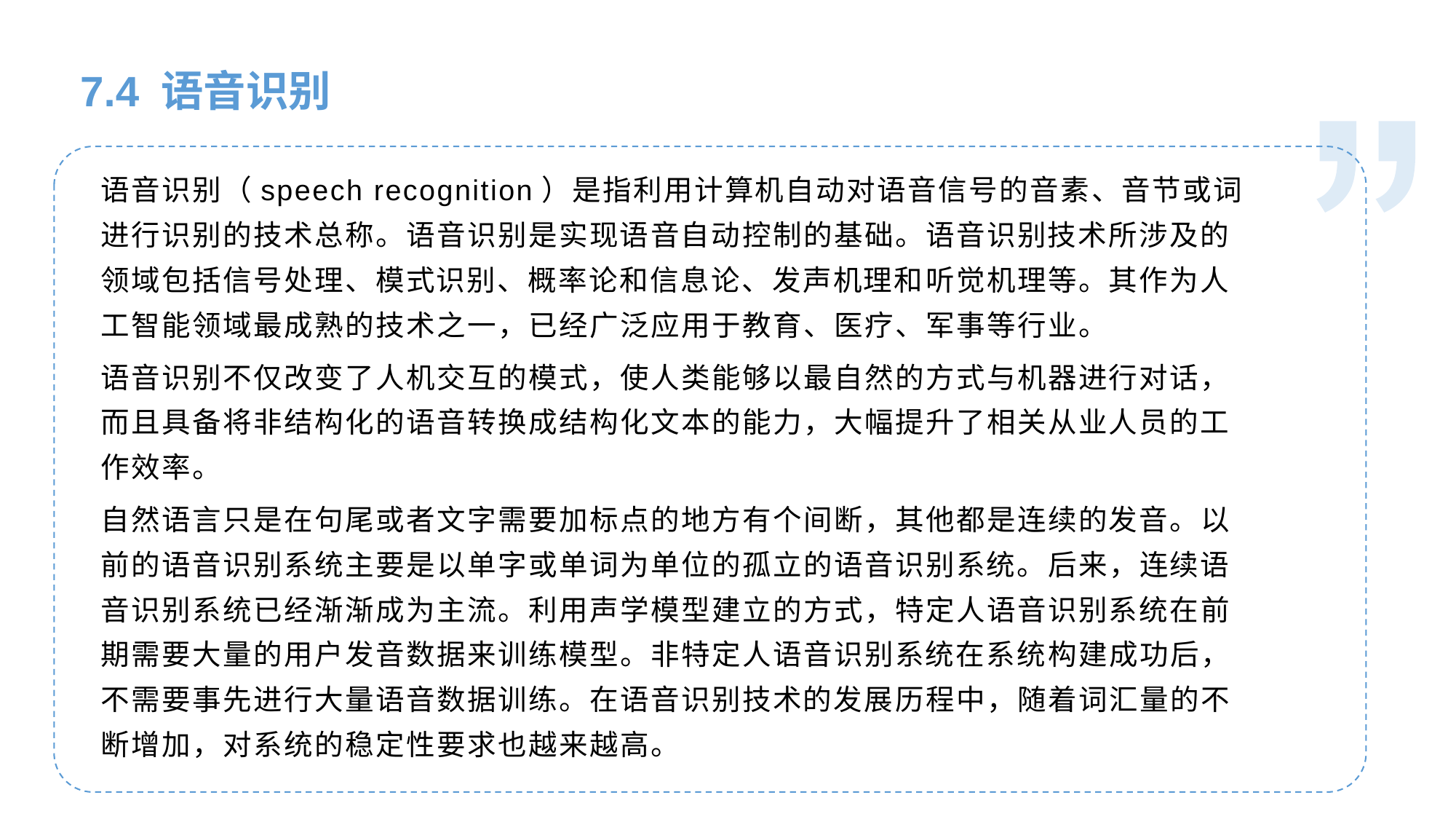

人工智能基础
7.4 语音识别

语音识别（speech recognition）是指利用计算机自动对语音信号的音素、音节或词进行识别的技术总称。语音识别是实现语音自动控制的基础。语音识别技术所涉及的领域包括信号处理、模式识别、概率论和信息论、发声机理和听觉机理等。其作为人工智能领域最成熟的技术之一，已经广泛应用于教育、医疗、军事等行业。
语音识别不仅改变了人机交互的模式，使人类能够以最自然的方式与机器进行对话，而且具备将非结构化的语音转换成结构化文本的能力，大幅提升了相关从业人员的工作效率。
自然语言只是在句尾或者文字需要加标点的地方有个间断，其他都是连续的发音。以前的语音识别系统主要是以单字或单词为单位的孤立的语音识别系统。后来，连续语音识别系统已经渐渐成为主流。利用声学模型建立的方式，特定人语音识别系统在前期需要大量的用户发音数据来训练模型。非特定人语音识别系统在系统构建成功后，不需要事先进行大量语音数据训练。在语音识别技术的发展历程中，随着词汇量的不断增加，对系统的稳定性要求也越来越高。